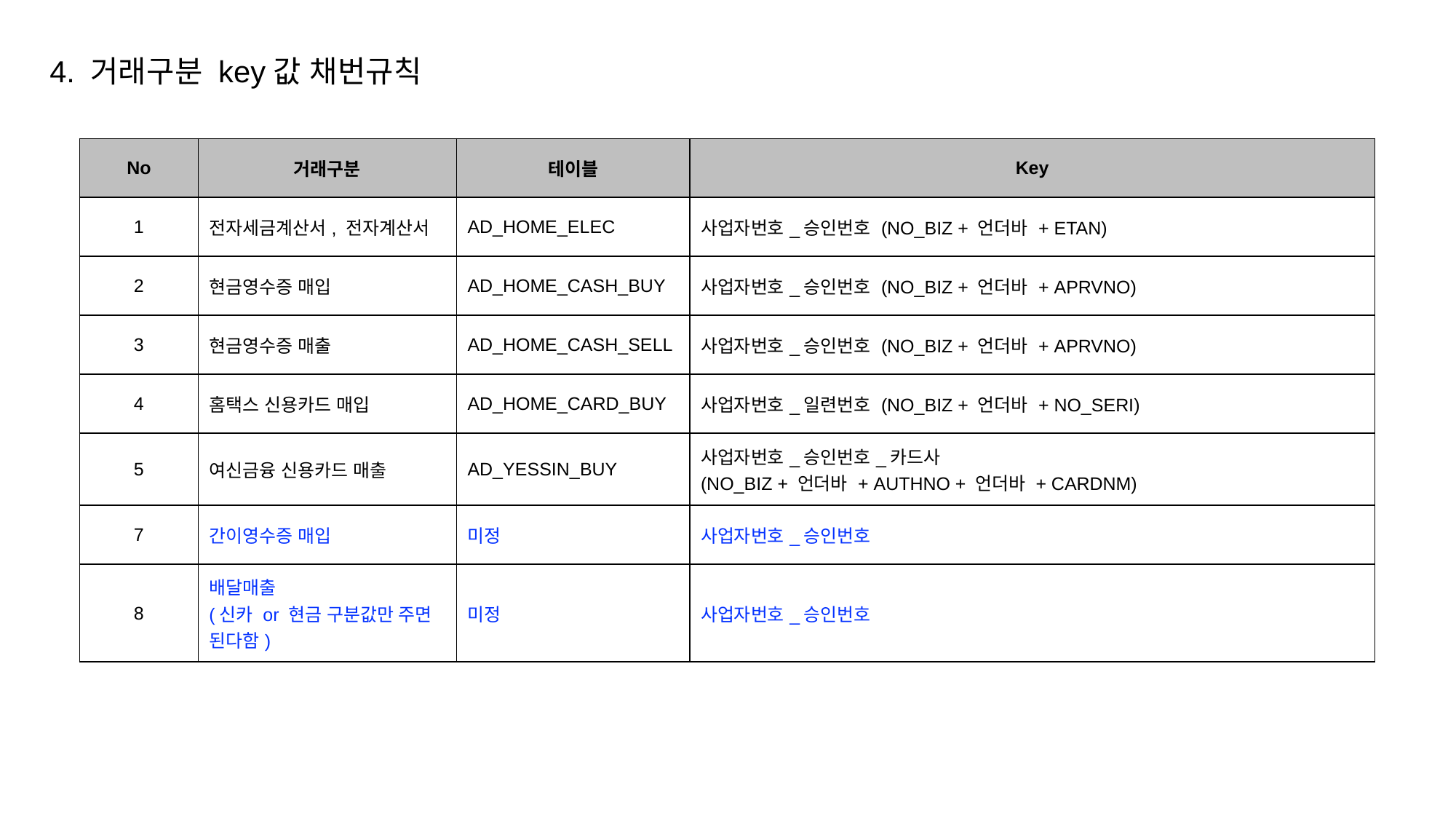

4. 거래구분 key값 채번규칙
| No | 거래구분 | 테이블 | Key |
| --- | --- | --- | --- |
| 1 | 전자세금계산서, 전자계산서 | AD\_HOME\_ELEC | 사업자번호\_승인번호 (NO\_BIZ + 언더바 + ETAN) |
| 2 | 현금영수증 매입 | AD\_HOME\_CASH\_BUY | 사업자번호\_승인번호 (NO\_BIZ + 언더바 + APRVNO) |
| 3 | 현금영수증 매출 | AD\_HOME\_CASH\_SELL | 사업자번호\_승인번호 (NO\_BIZ + 언더바 + APRVNO) |
| 4 | 홈택스 신용카드 매입 | AD\_HOME\_CARD\_BUY | 사업자번호\_일련번호 (NO\_BIZ + 언더바 + NO\_SERI) |
| 5 | 여신금융 신용카드 매출 | AD\_YESSIN\_BUY | 사업자번호\_승인번호\_카드사 (NO\_BIZ + 언더바 + AUTHNO + 언더바 + CARDNM) |
| 7 | 간이영수증 매입 | 미정 | 사업자번호\_승인번호 |
| 8 | 배달매출 (신카 or 현금 구분값만 주면 된다함) | 미정 | 사업자번호\_승인번호 |